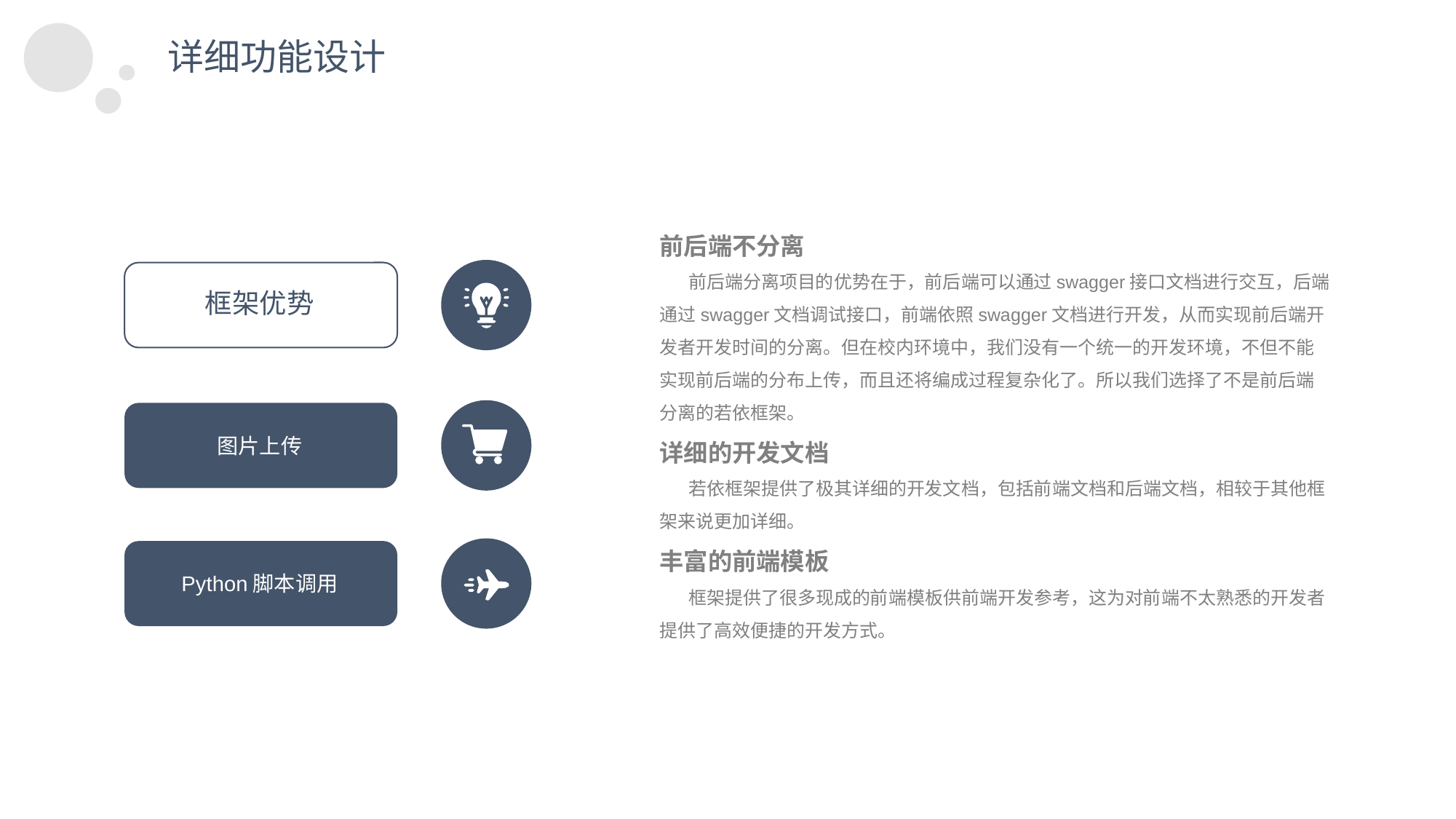

详细功能设计
前后端不分离
      前后端分离项目的优势在于，前后端可以通过swagger接口文档进行交互，后端通过swagger文档调试接口，前端依照swagger文档进行开发，从而实现前后端开发者开发时间的分离。但在校内环境中，我们没有一个统一的开发环境，不但不能实现前后端的分布上传，而且还将编成过程复杂化了。所以我们选择了不是前后端分离的若依框架。
详细的开发文档
      若依框架提供了极其详细的开发文档，包括前端文档和后端文档，相较于其他框架来说更加详细。
丰富的前端模板
      框架提供了很多现成的前端模板供前端开发参考，这为对前端不太熟悉的开发者提供了高效便捷的开发方式。

框架优势

图片上传

Python脚本调用